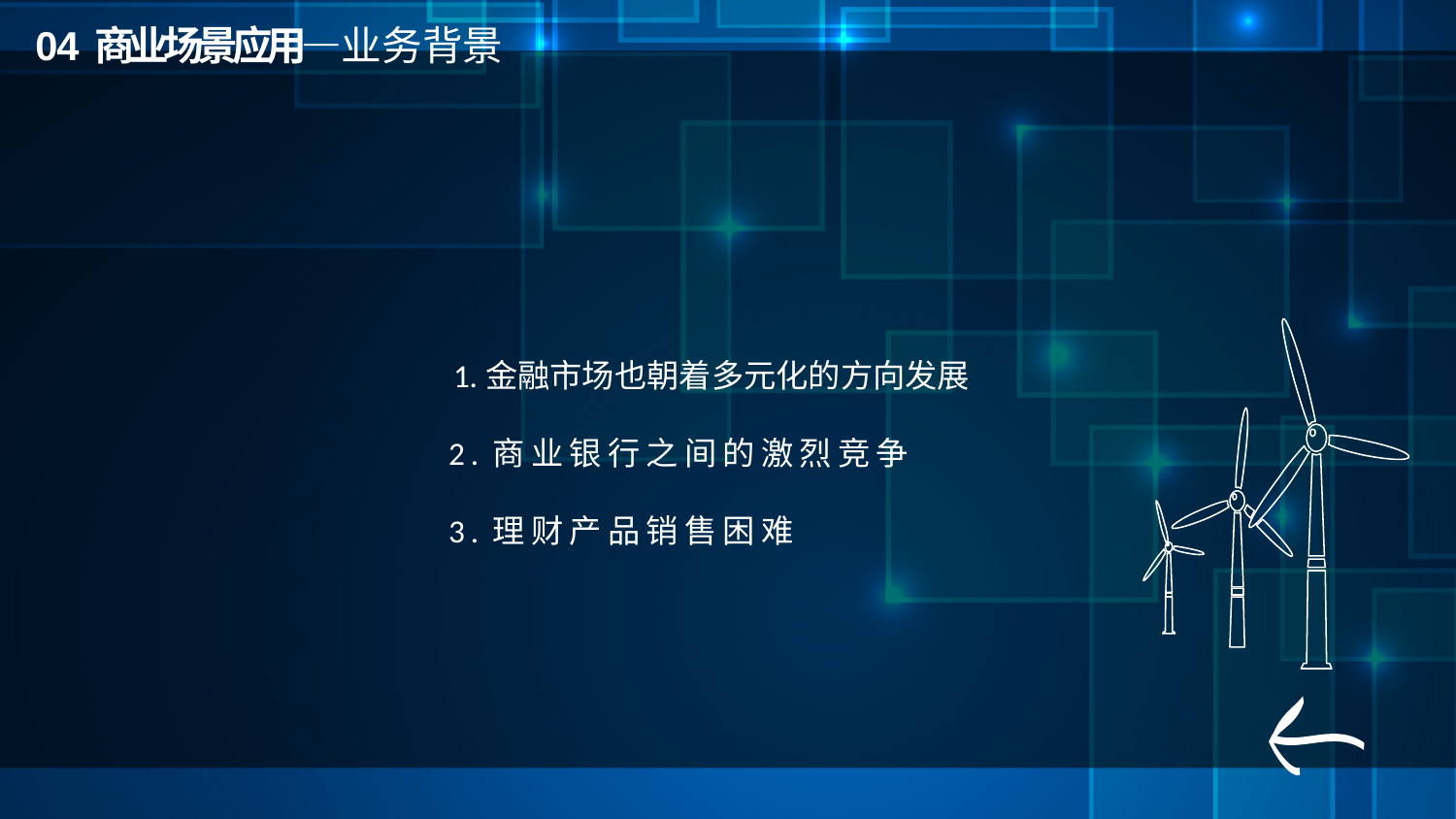

0 4 商业场景应用—业务背景

        1.金融市场也朝着多元化的方向发展

    2.商业银行之间的激烈竞争

    3.理财产品销售困难